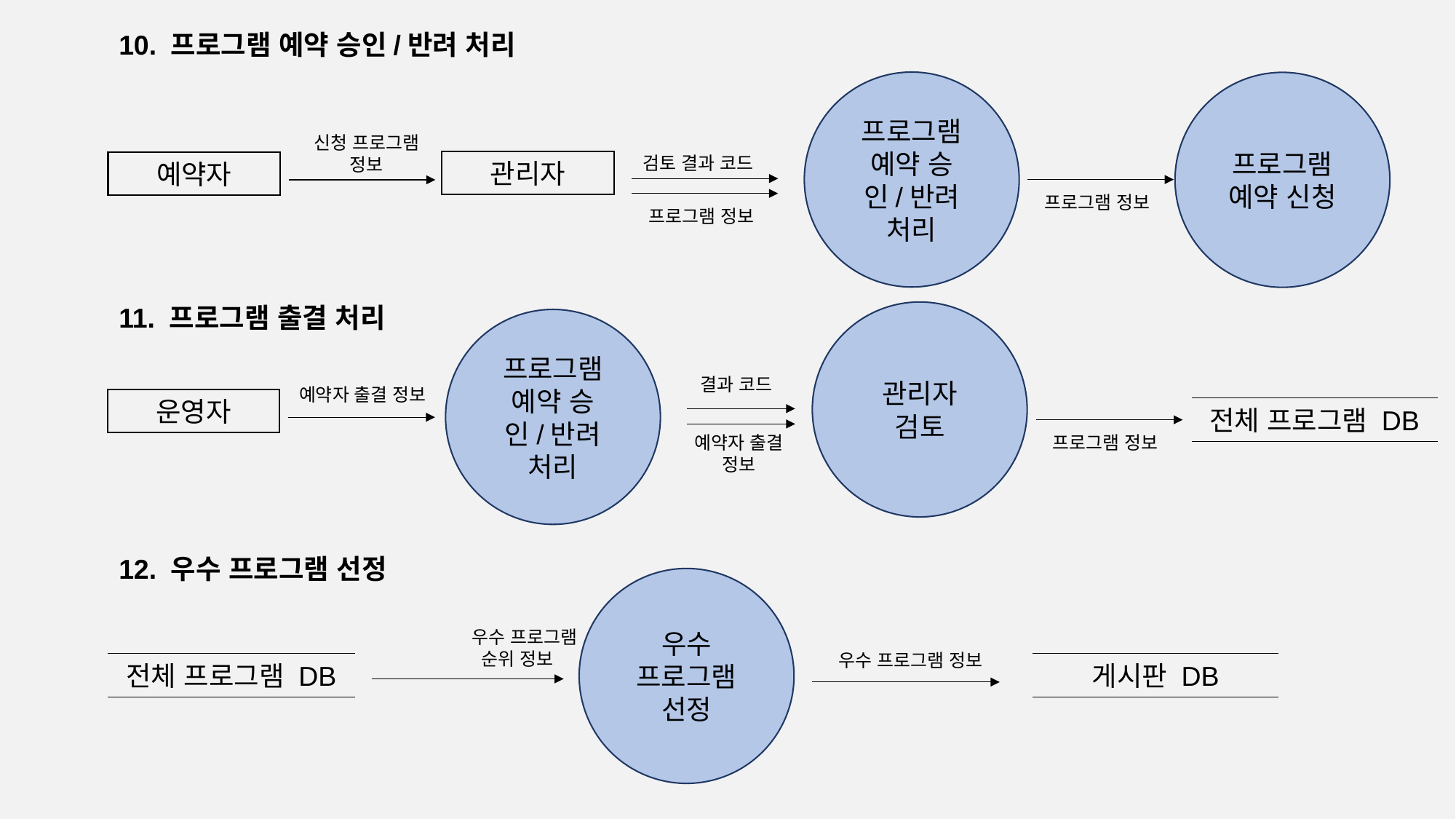

10. 프로그램 예약 승인/반려 처리
프로그램
예약 승인/반려 처리
프로그램
예약 신청
신청 프로그램
정보
검토 결과 코드
관리자
예약자
프로그램 정보
프로그램 정보
11. 프로그램 출결 처리
관리자
검토
프로그램
예약 승인/반려 처리
결과 코드
예약자 출결 정보
운영자
전체 프로그램 DB
프로그램 정보
예약자 출결 정보
12. 우수 프로그램 선정
우수
프로그램
선정
우수 프로그램
 순위 정보
우수 프로그램 정보
전체 프로그램 DB
게시판 DB